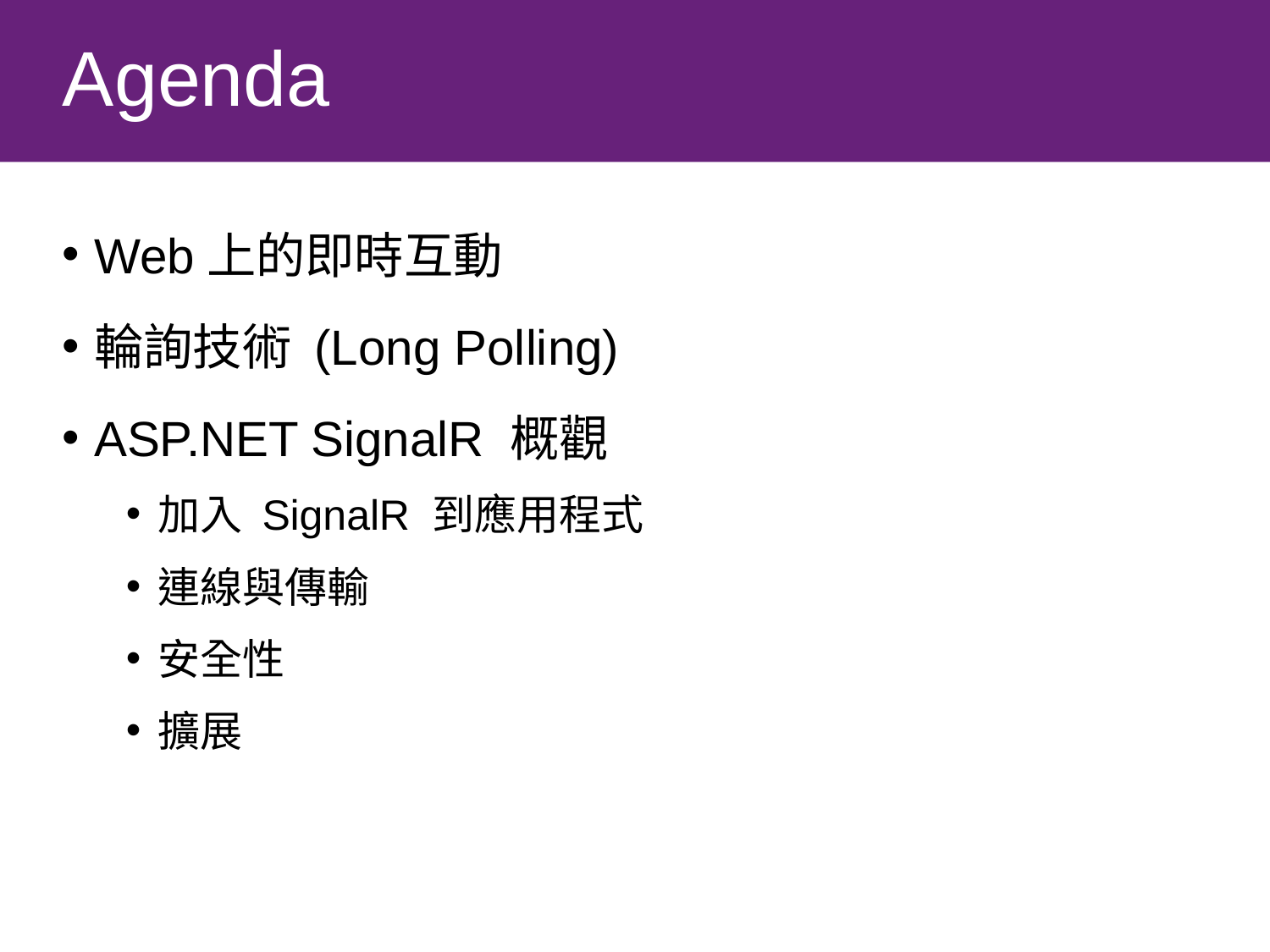

# Agenda
Web上的即時互動
輪詢技術 (Long Polling)
ASP.NET SignalR 概觀
加入 SignalR 到應用程式
連線與傳輸
安全性
擴展